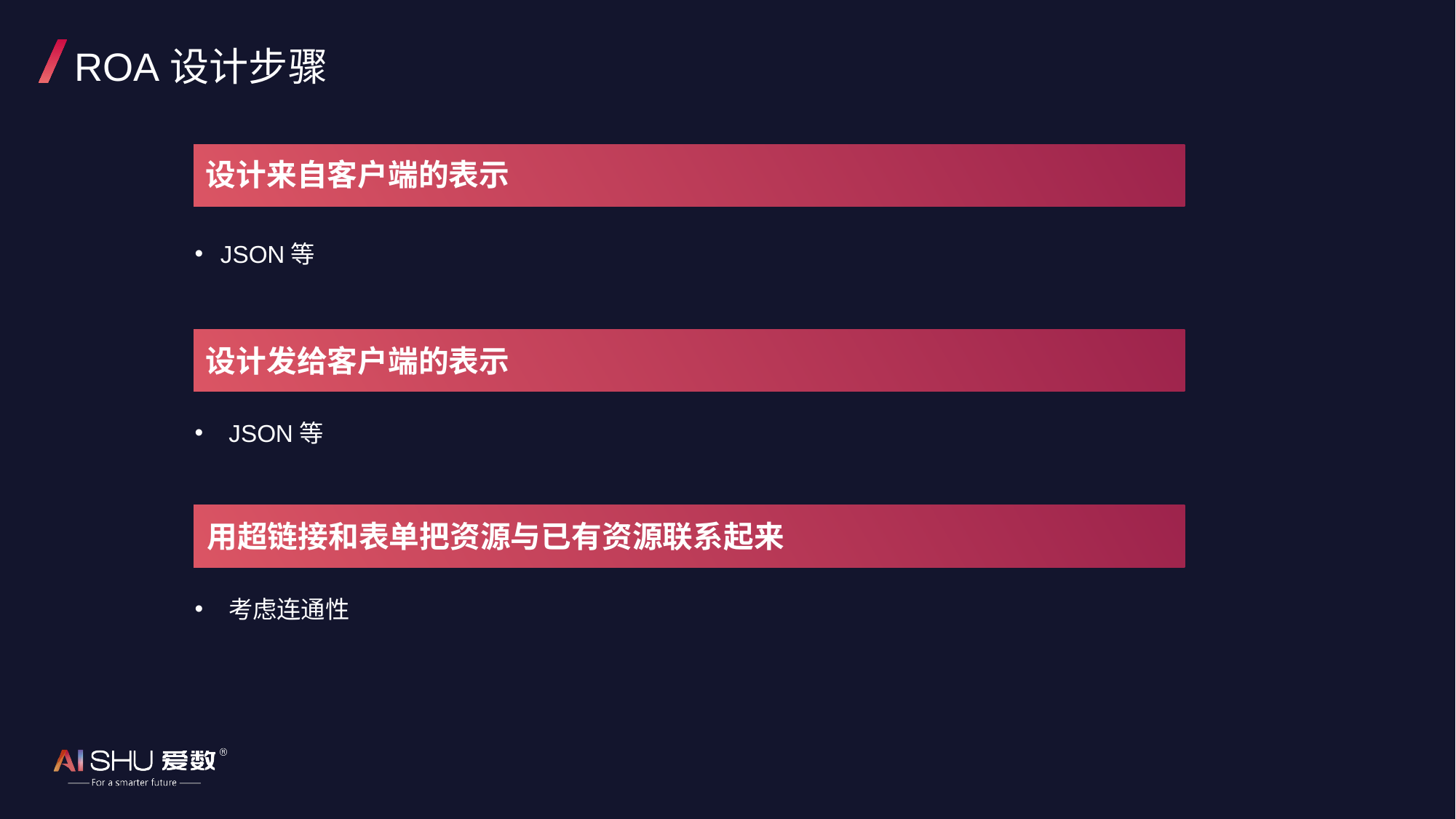

# ROA设计步骤

设计来自客户端的表示
JSON等

设计发给客户端的表示
JSON等

用超链接和表单把资源与已有资源联系起来
考虑连通性